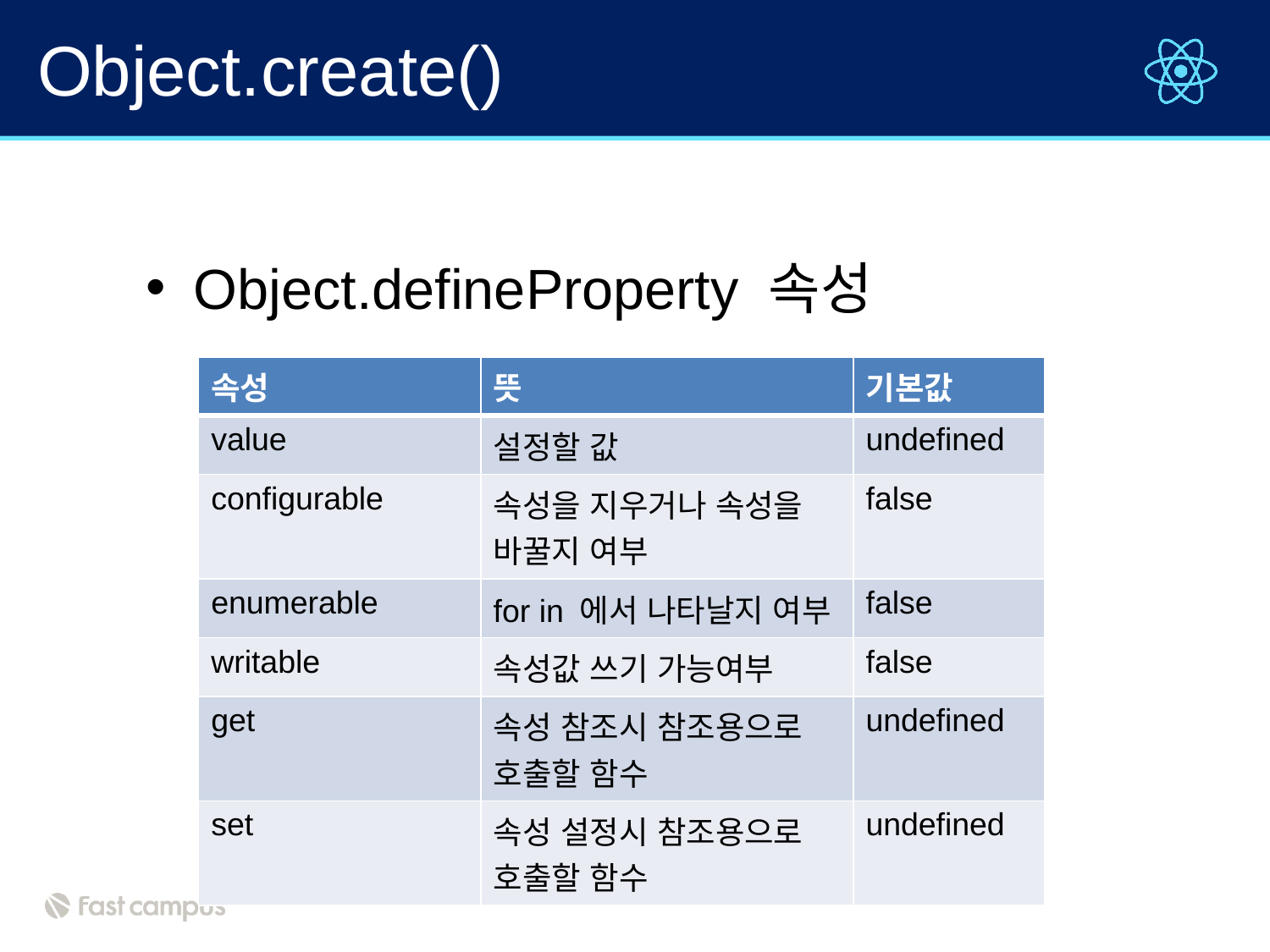

# Object.create()
Object.defineProperty 속성

| 속성 | 뜻 | 기본값 |
| --- | --- | --- |
| value | 설정할 값 | undefined |
| configurable | 속성을 지우거나 속성을 바꿀지 여부 | false |
| enumerable | for in 에서 나타날지 여부 | false |
| writable | 속성값 쓰기 가능여부 | false |
| get | 속성 참조시 참조용으로 호출할 함수 | undefined |
| set | 속성 설정시 참조용으로 호출할 함수 | undefined |